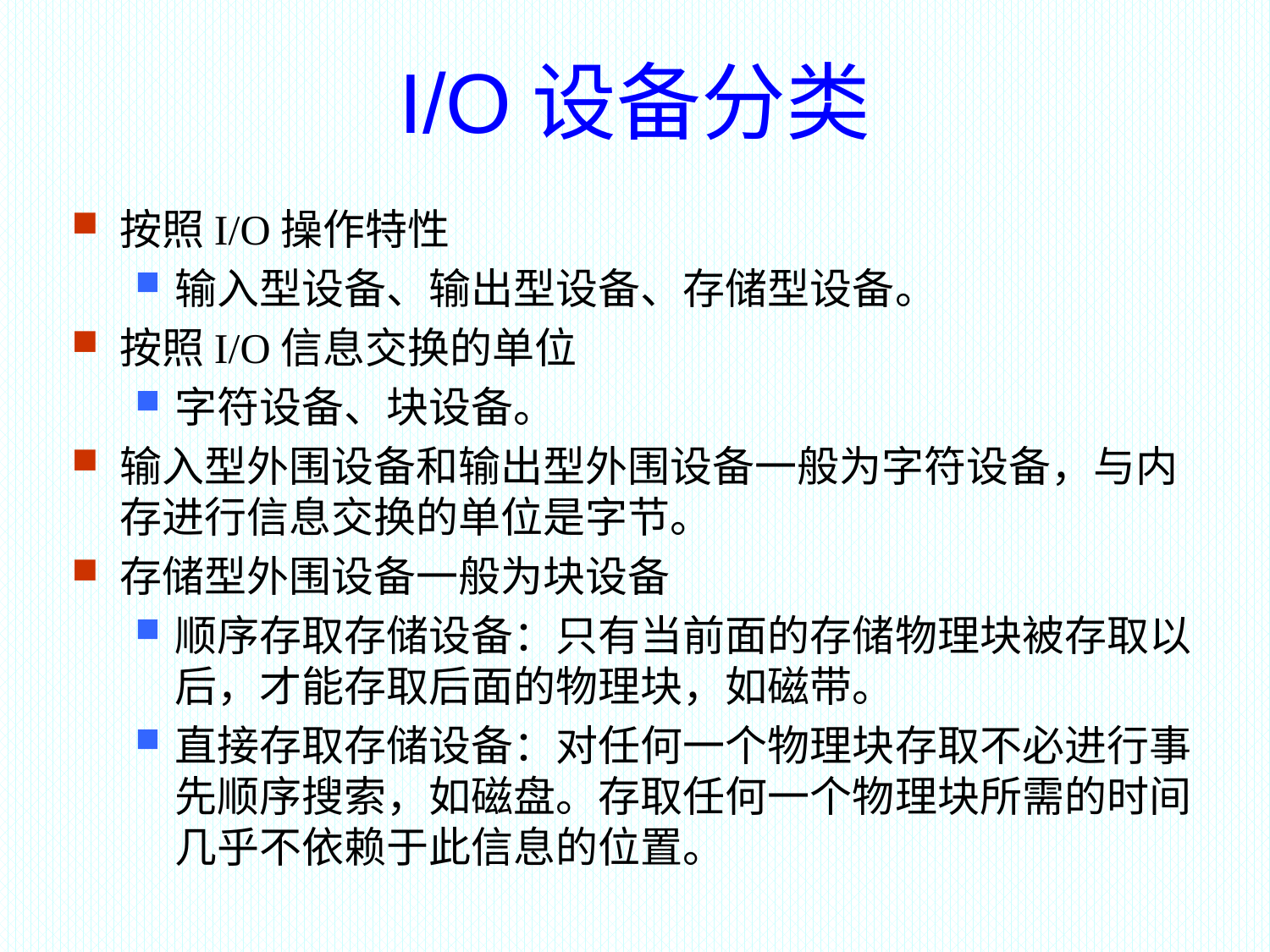

I/O设备分类
按照I/O操作特性
输入型设备、输出型设备、存储型设备。
按照I/O信息交换的单位
字符设备、块设备。
输入型外围设备和输出型外围设备一般为字符设备，与内存进行信息交换的单位是字节。
存储型外围设备一般为块设备
顺序存取存储设备：只有当前面的存储物理块被存取以后，才能存取后面的物理块，如磁带。
直接存取存储设备：对任何一个物理块存取不必进行事先顺序搜索，如磁盘。存取任何一个物理块所需的时间几乎不依赖于此信息的位置。